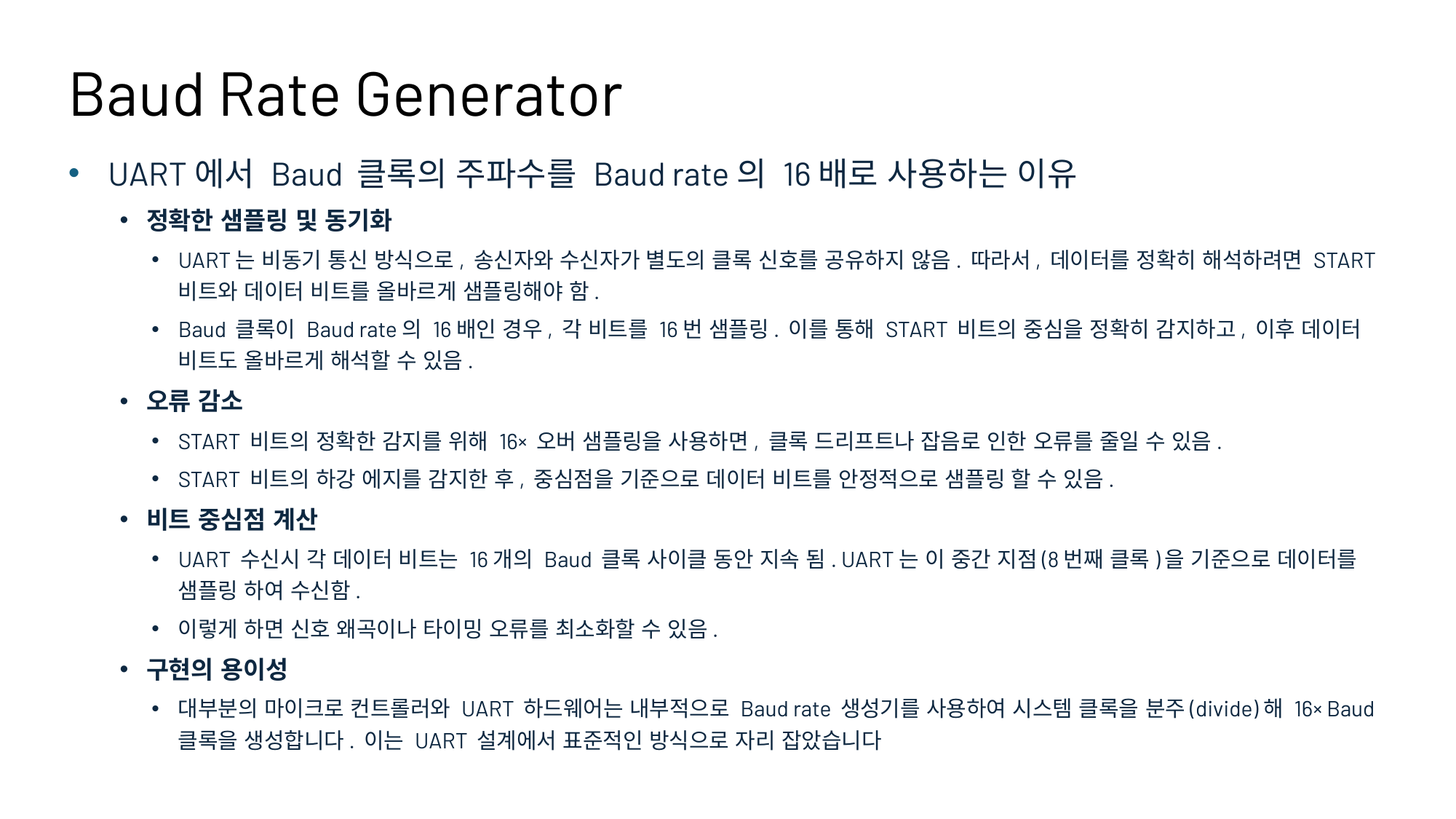

# Baud Rate Generator
UART에서 Baud 클록의 주파수를 Baud rate의 16배로 사용하는 이유
정확한 샘플링 및 동기화
UART는 비동기 통신 방식으로, 송신자와 수신자가 별도의 클록 신호를 공유하지 않음. 따라서, 데이터를 정확히 해석하려면 START 비트와 데이터 비트를 올바르게 샘플링해야 함.
Baud 클록이 Baud rate의 16배인 경우, 각 비트를 16번 샘플링. 이를 통해 START 비트의 중심을 정확히 감지하고, 이후 데이터 비트도 올바르게 해석할 수 있음.
오류 감소
START 비트의 정확한 감지를 위해 16× 오버 샘플링을 사용하면, 클록 드리프트나 잡음로 인한 오류를 줄일 수 있음.
START 비트의 하강 에지를 감지한 후, 중심점을 기준으로 데이터 비트를 안정적으로 샘플링 할 수 있음.
비트 중심점 계산
UART 수신시 각 데이터 비트는 16개의 Baud 클록 사이클 동안 지속 됨. UART는 이 중간 지점(8번째 클록)을 기준으로 데이터를 샘플링 하여 수신함.
이렇게 하면 신호 왜곡이나 타이밍 오류를 최소화할 수 있음.
구현의 용이성
대부분의 마이크로 컨트롤러와 UART 하드웨어는 내부적으로 Baud rate 생성기를 사용하여 시스템 클록을 분주(divide)해 16× Baud 클록을 생성합니다. 이는 UART 설계에서 표준적인 방식으로 자리 잡았습니다